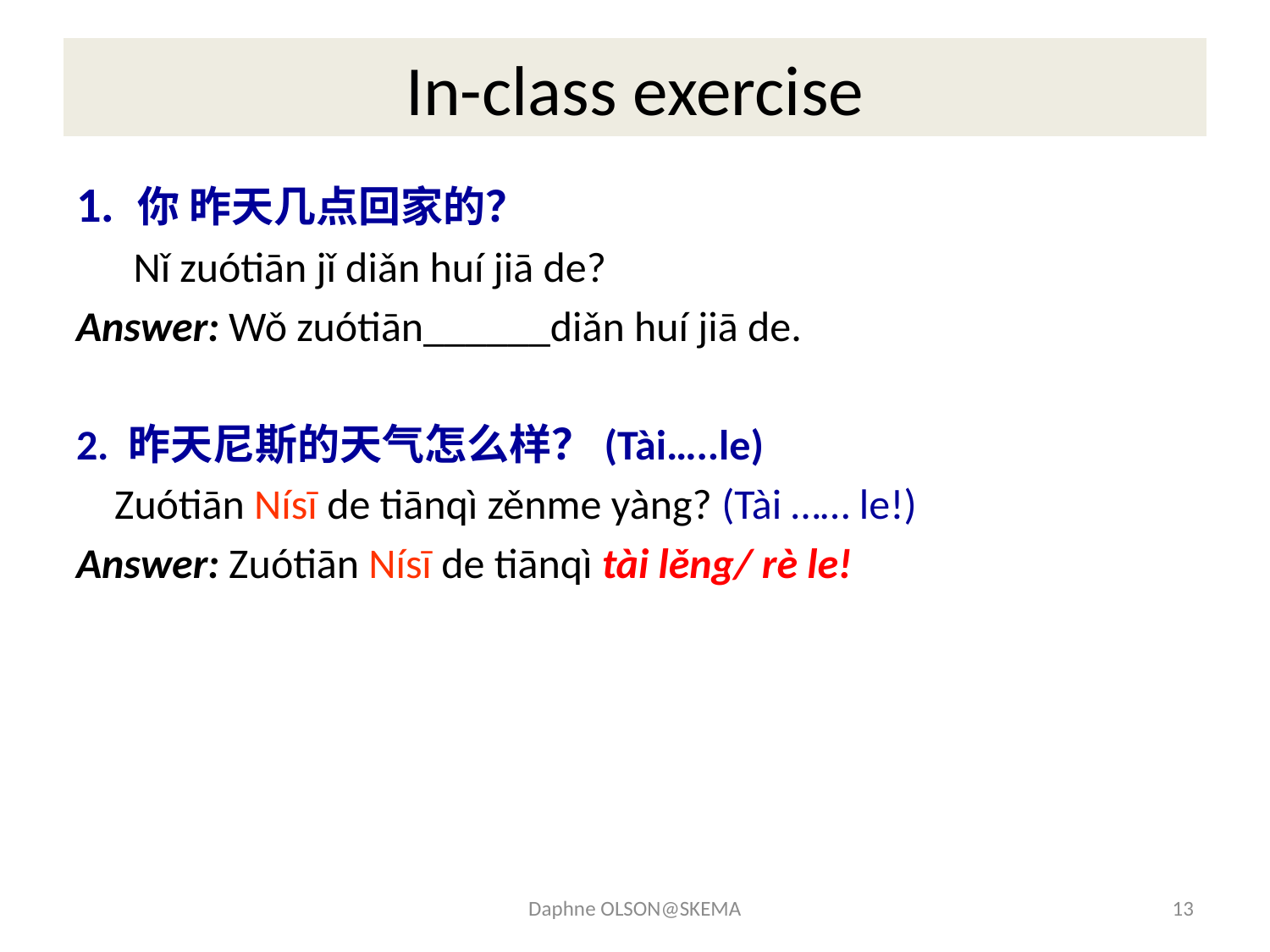

# In-class exercise
1. 你 昨天几点回家的？
      Nǐ zuótiān jǐ diǎn huí jiā de?
Answer: Wǒ zuótiān______diǎn huí jiā de.

2. 昨天尼斯的天气怎么样？(Tài…..le)
    Zuótiān Nísī de tiānqì zěnme yàng? (Tài …… le!)
Answer: Zuótiān Nísī de tiānqì tài lěng/ rè le!

Daphne OLSON@SKEMA
13